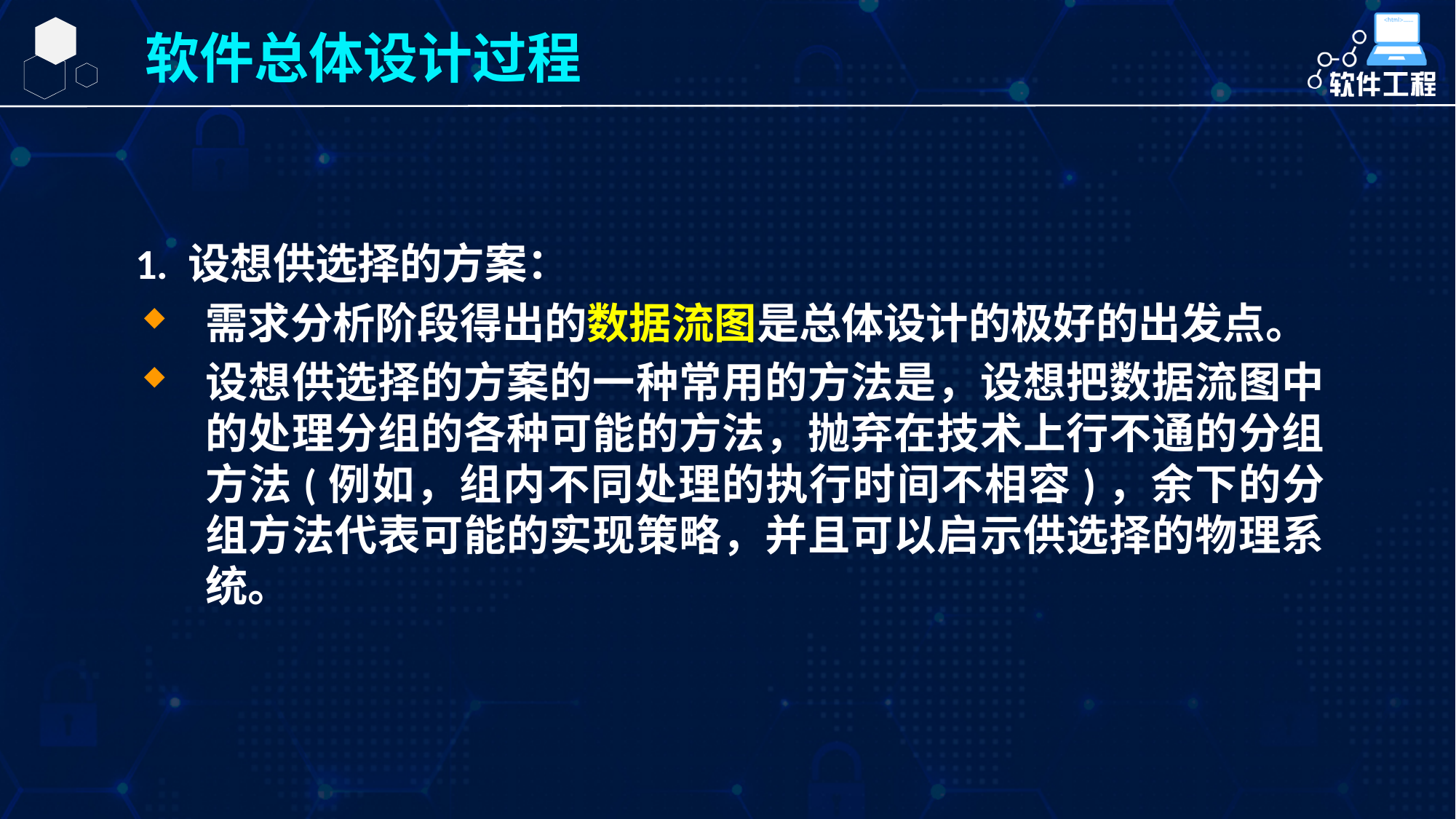

软件总体设计过程
     1. 设想供选择的方案：
需求分析阶段得出的数据流图是总体设计的极好的出发点。
设想供选择的方案的一种常用的方法是，设想把数据流图中的处理分组的各种可能的方法，抛弃在技术上行不通的分组方法(例如，组内不同处理的执行时间不相容)，余下的分组方法代表可能的实现策略，并且可以启示供选择的物理系统。